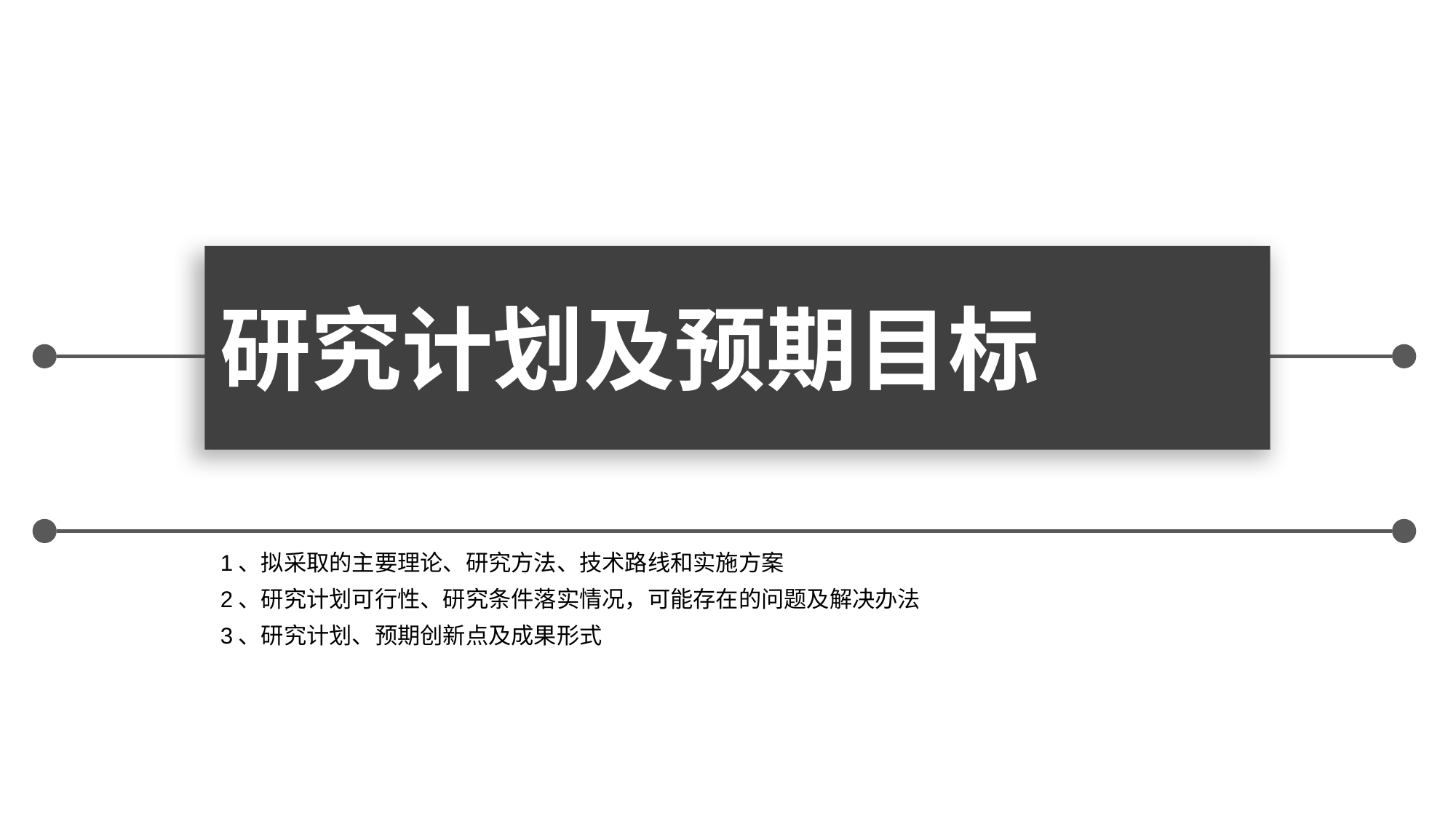

研究计划及预期目标
1、拟采取的主要理论、研究方法、技术路线和实施方案
2、研究计划可行性、研究条件落实情况，可能存在的问题及解决办法
3、研究计划、预期创新点及成果形式